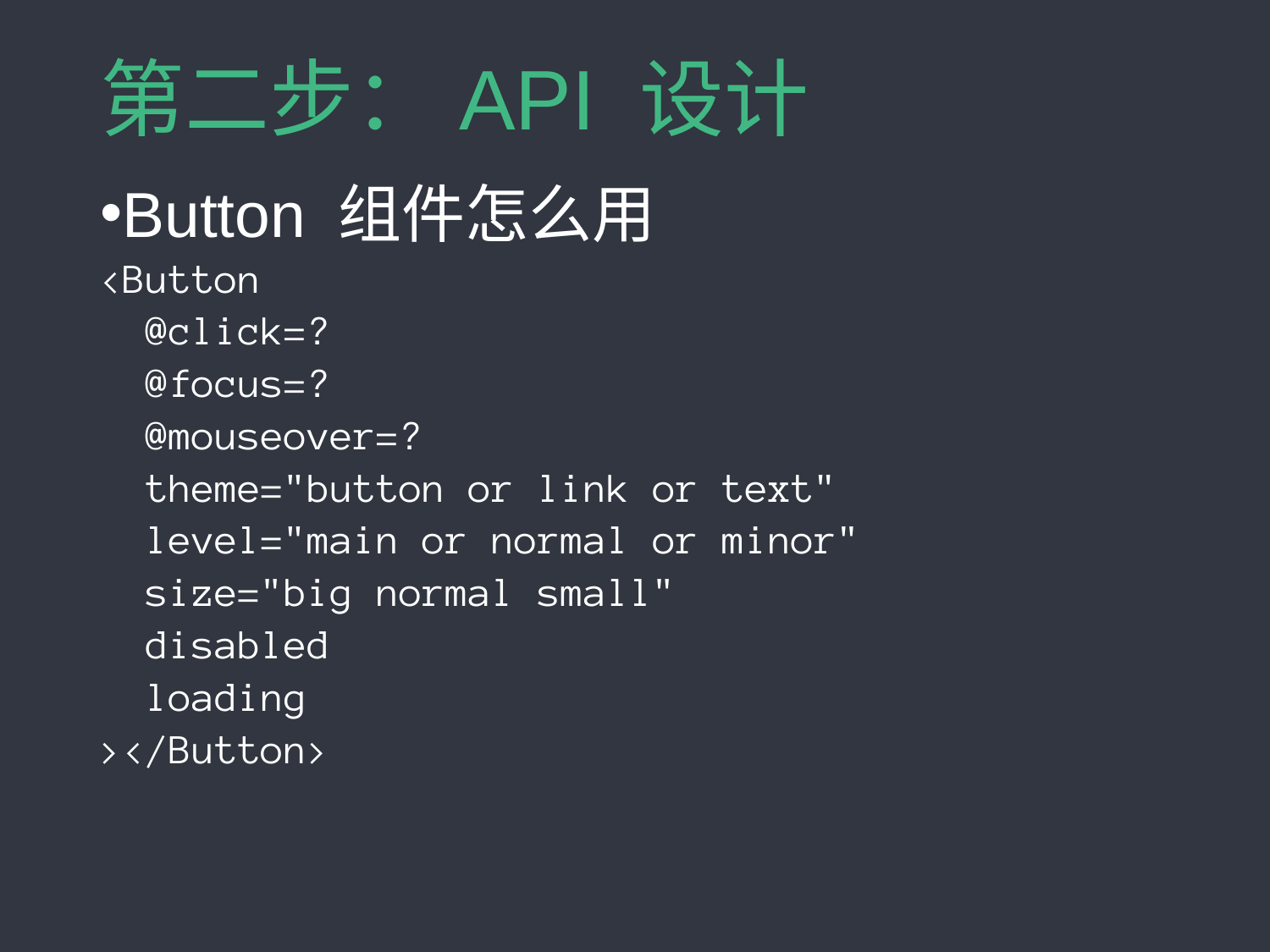

# 第二步：API 设计
Button 组件怎么用
<Button
  @click=?
  @focus=?
  @mouseover=?
  theme="button or link or text"
  level="main or normal or minor"
  size="big normal small"
  disabled
  loading
></Button>